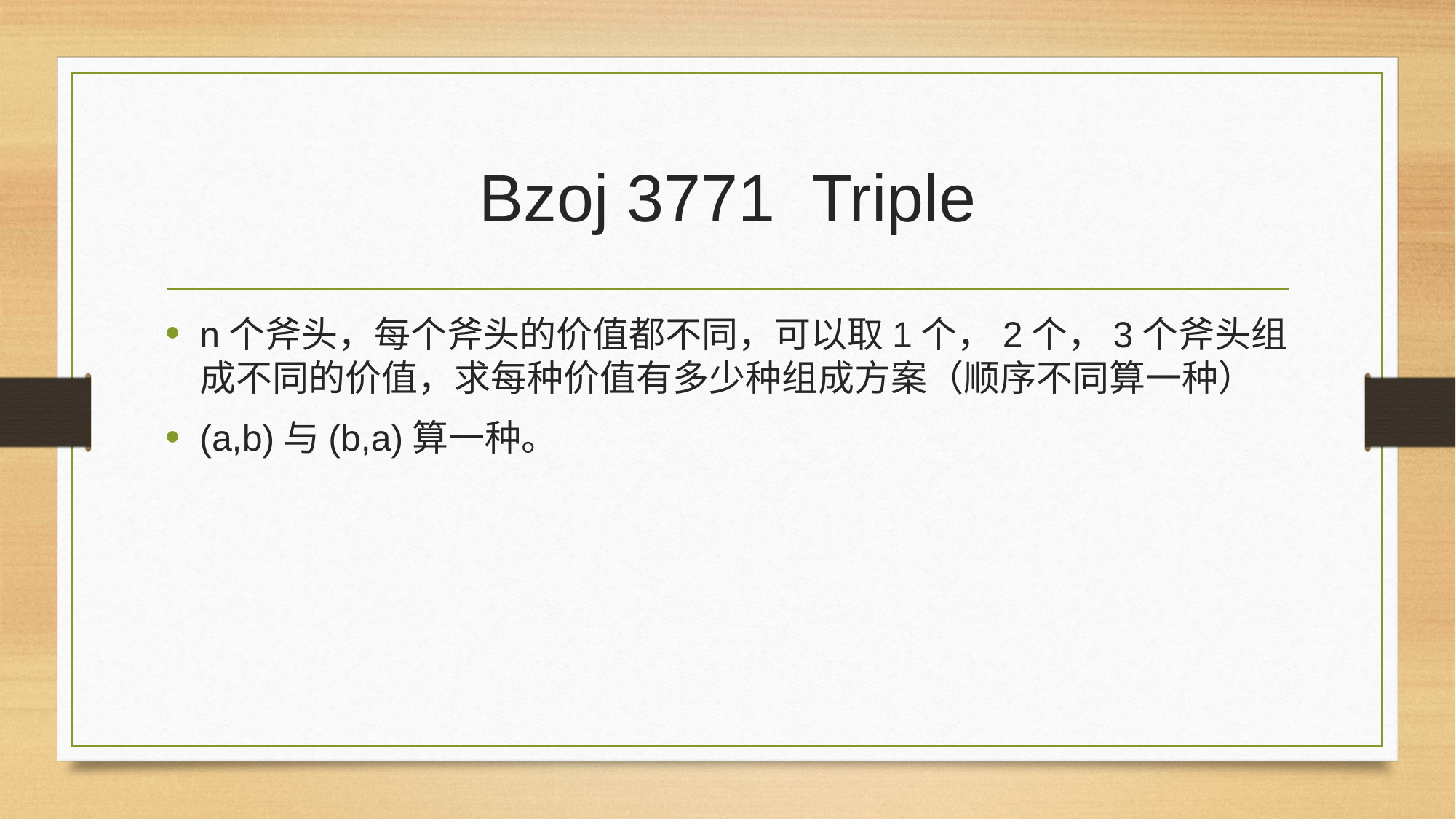

# Bzoj 3771  Triple
n个斧头，每个斧头的价值都不同，可以取1个，2个，3个斧头组成不同的价值，求每种价值有多少种组成方案（顺序不同算一种）
(a,b)与(b,a)算一种。